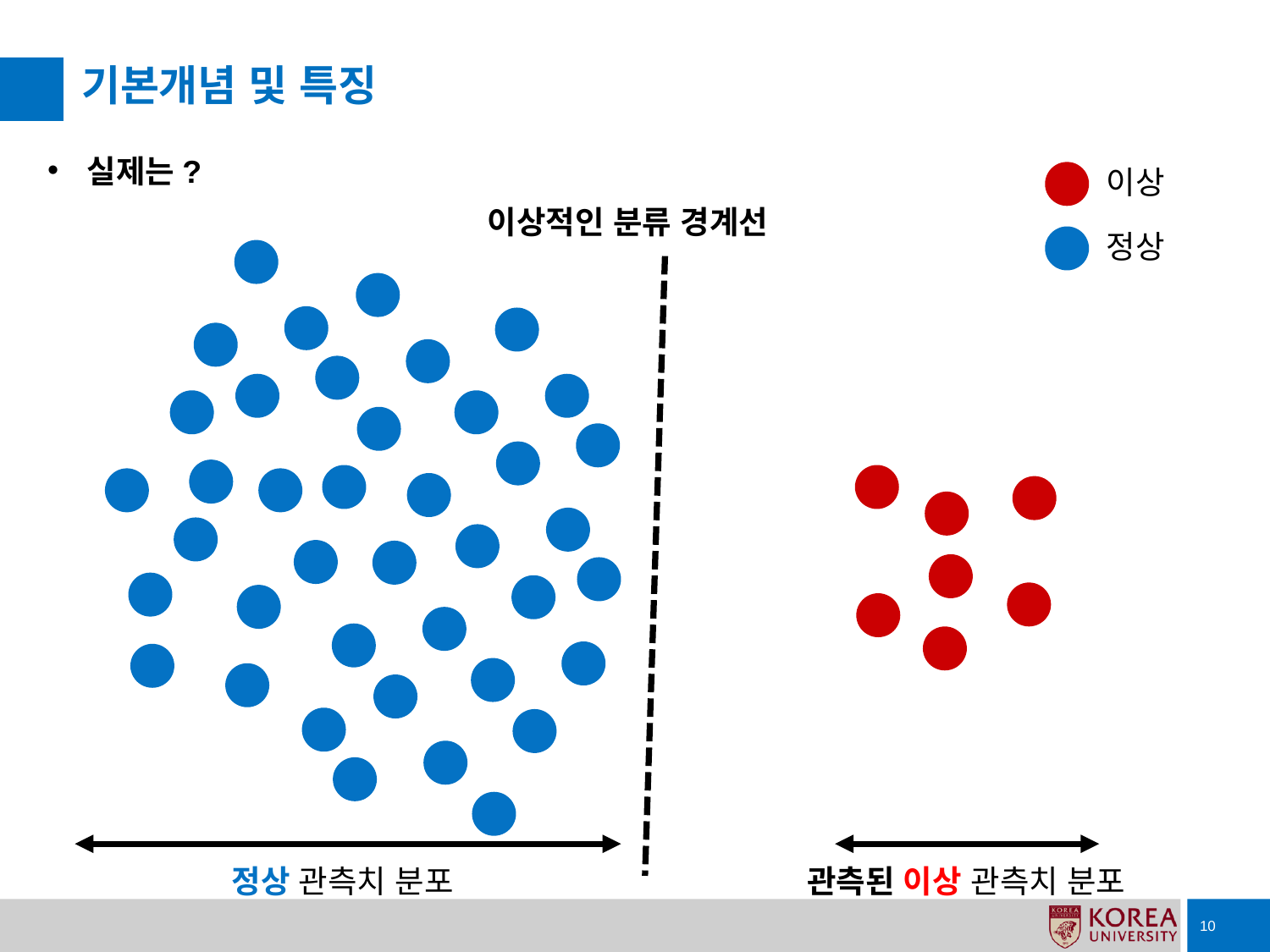

# 기본개념 및 특징

실제는?
이상

이상적인 분류 경계선
정상

정상 관측치 분포
관측된 이상 관측치 분포